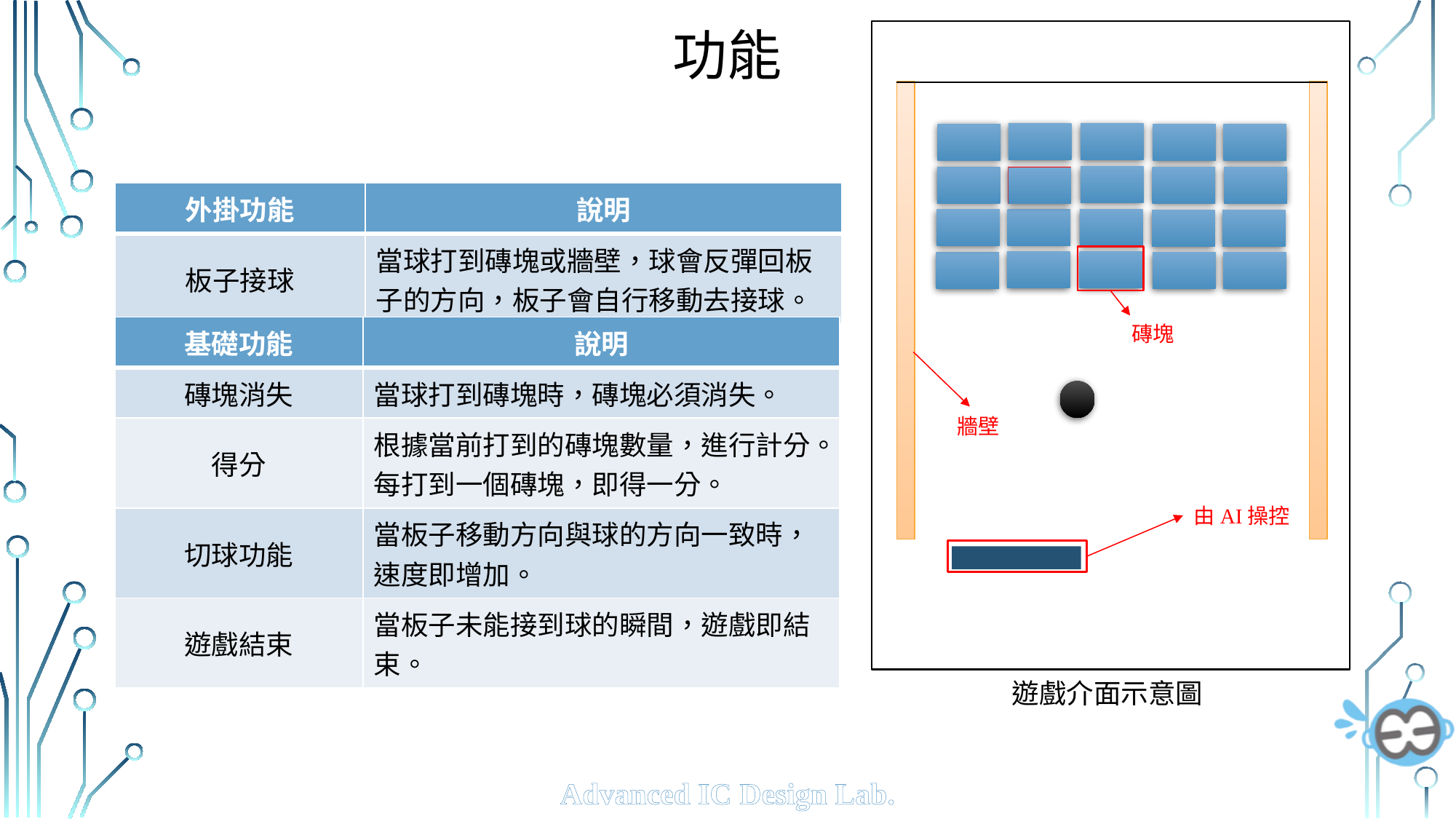

# 功能

磚塊

牆壁
由AI操控

磚塊消失數量
球的數量
遊戲介面示意圖
| 外掛功能 | 說明 |
| --- | --- |
| 板子接球 | 當球打到磚塊或牆壁，球會反彈回板子的方向，板子會自行移動去接球。 |
| 基礎功能 | 說明 |
| --- | --- |
| 磚塊消失 | 當球打到磚塊時，磚塊必須消失。 |
| 得分 | 根據當前打到的磚塊數量，進行計分。 每打到一個磚塊，即得一分。 |
| 切球功能 | 當板子移動方向與球的方向一致時，速度即增加。 |
| 遊戲結束 | 當板子未能接到球的瞬間，遊戲即結束。 |